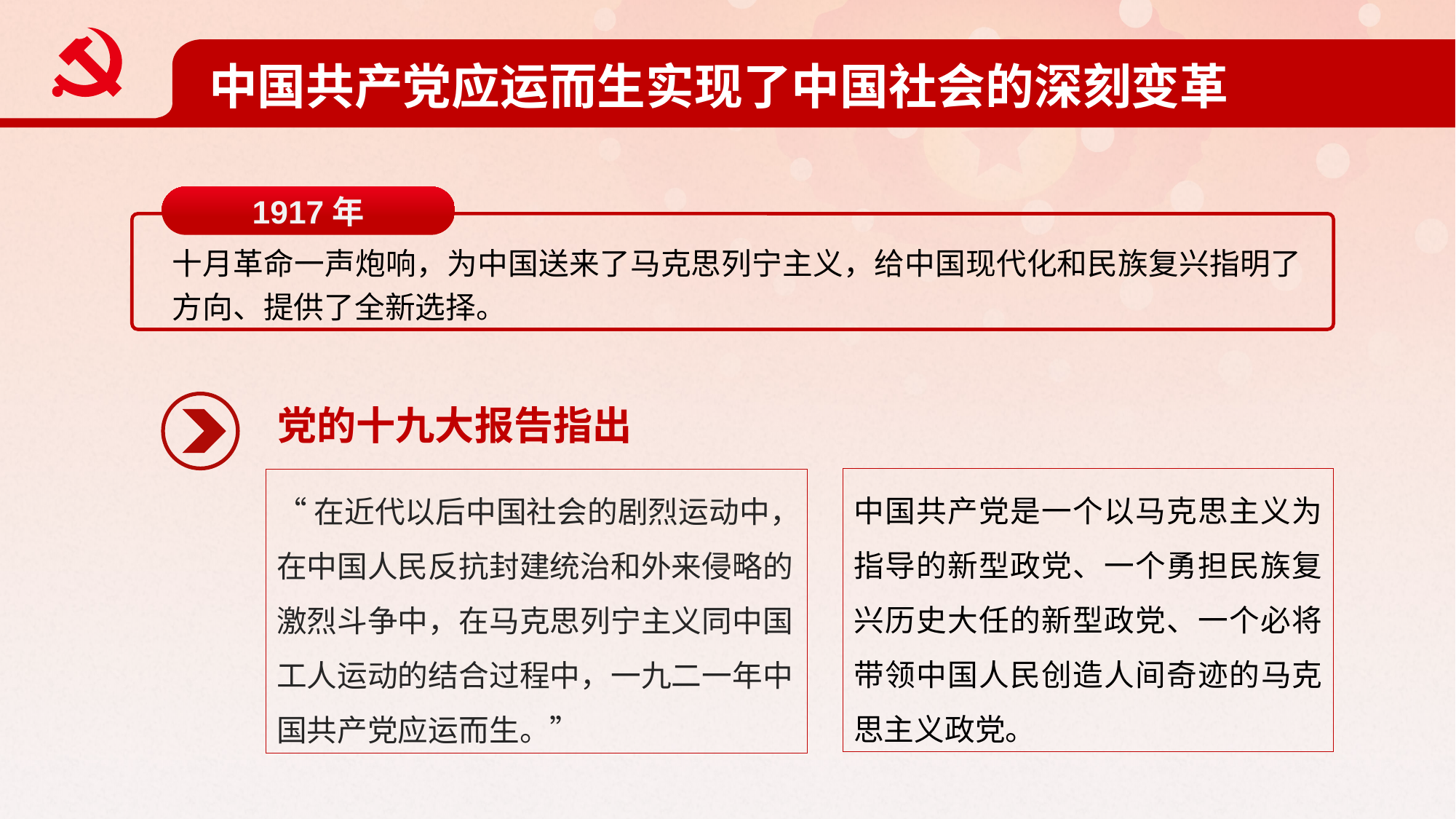

中国共产党应运而生实现了中国社会的深刻变革

1917年

十月革命一声炮响，为中国送来了马克思列宁主义，给中国现代化和民族复兴指明了方向、提供了全新选择。

党的十九大报告指出
中国共产党是一个以马克思主义为指导的新型政党、一个勇担民族复兴历史大任的新型政党、一个必将带领中国人民创造人间奇迹的马克思主义政党。
“在近代以后中国社会的剧烈运动中，在中国人民反抗封建统治和外来侵略的激烈斗争中，在马克思列宁主义同中国工人运动的结合过程中，一九二一年中国共产党应运而生。”